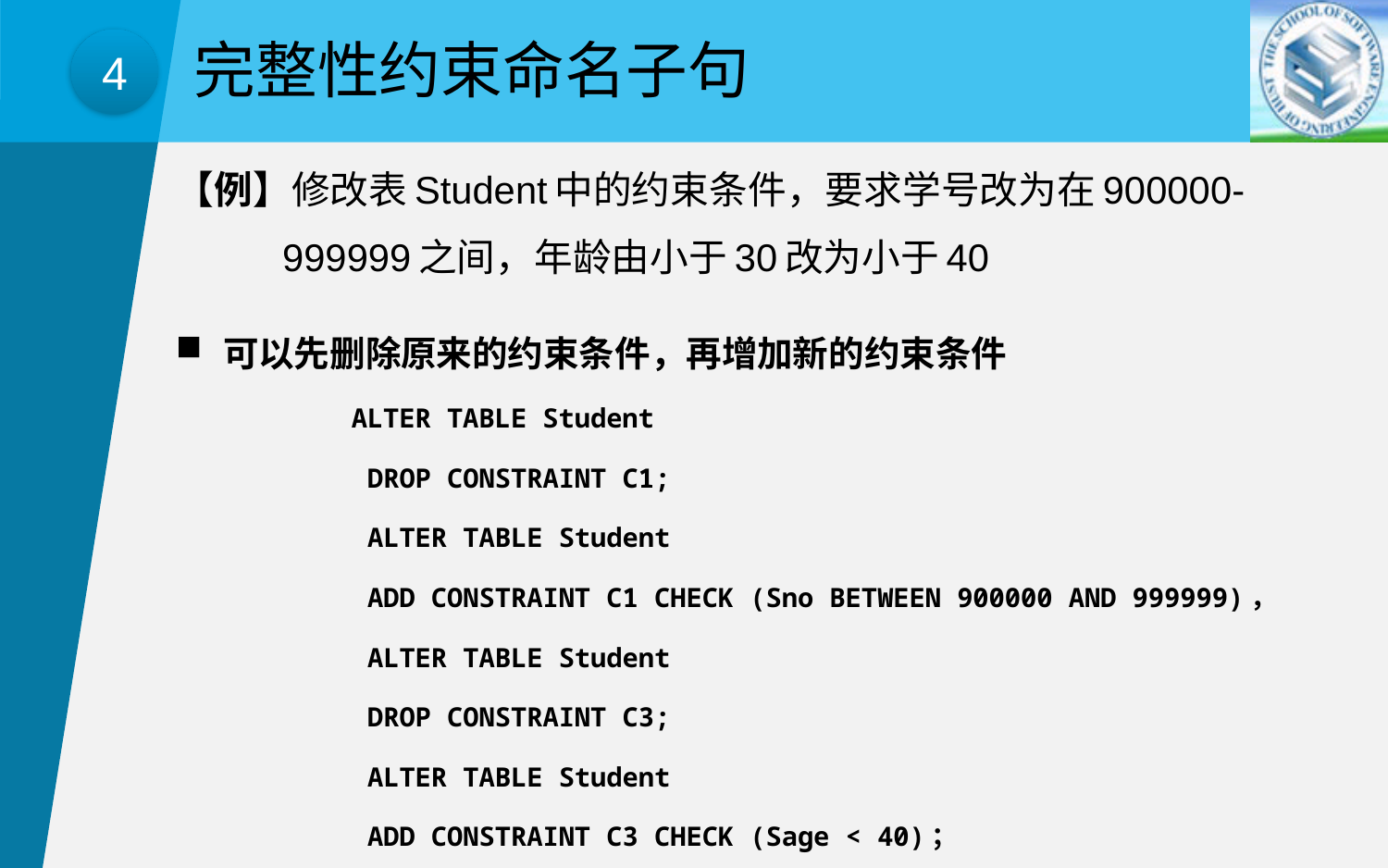

完整性约束命名子句
4
【例】修改表Student中的约束条件，要求学号改为在900000-
          999999之间，年龄由小于30改为小于40
可以先删除原来的约束条件，再增加新的约束条件
           ALTER TABLE Student
            DROP CONSTRAINT C1;
            ALTER TABLE Student
            ADD CONSTRAINT C1 CHECK (Sno BETWEEN 900000 AND 999999)，
            ALTER TABLE Student
            DROP CONSTRAINT C3;
            ALTER TABLE Student
            ADD CONSTRAINT C3 CHECK (Sage < 40)；